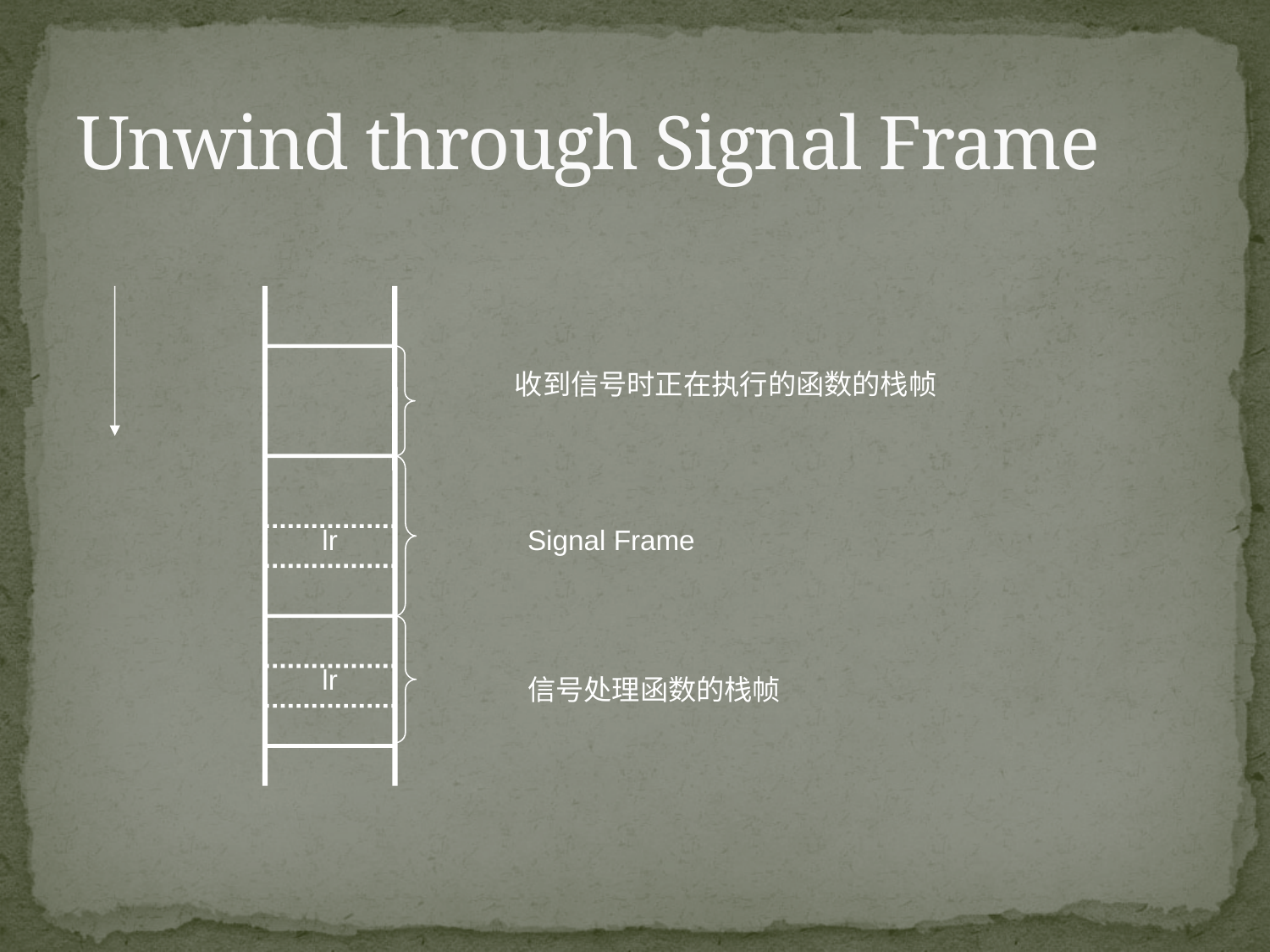

Unwind through Signal Frame

收到信号时正在执行的函数的栈帧

lr
Signal Frame

lr

信号处理函数的栈帧